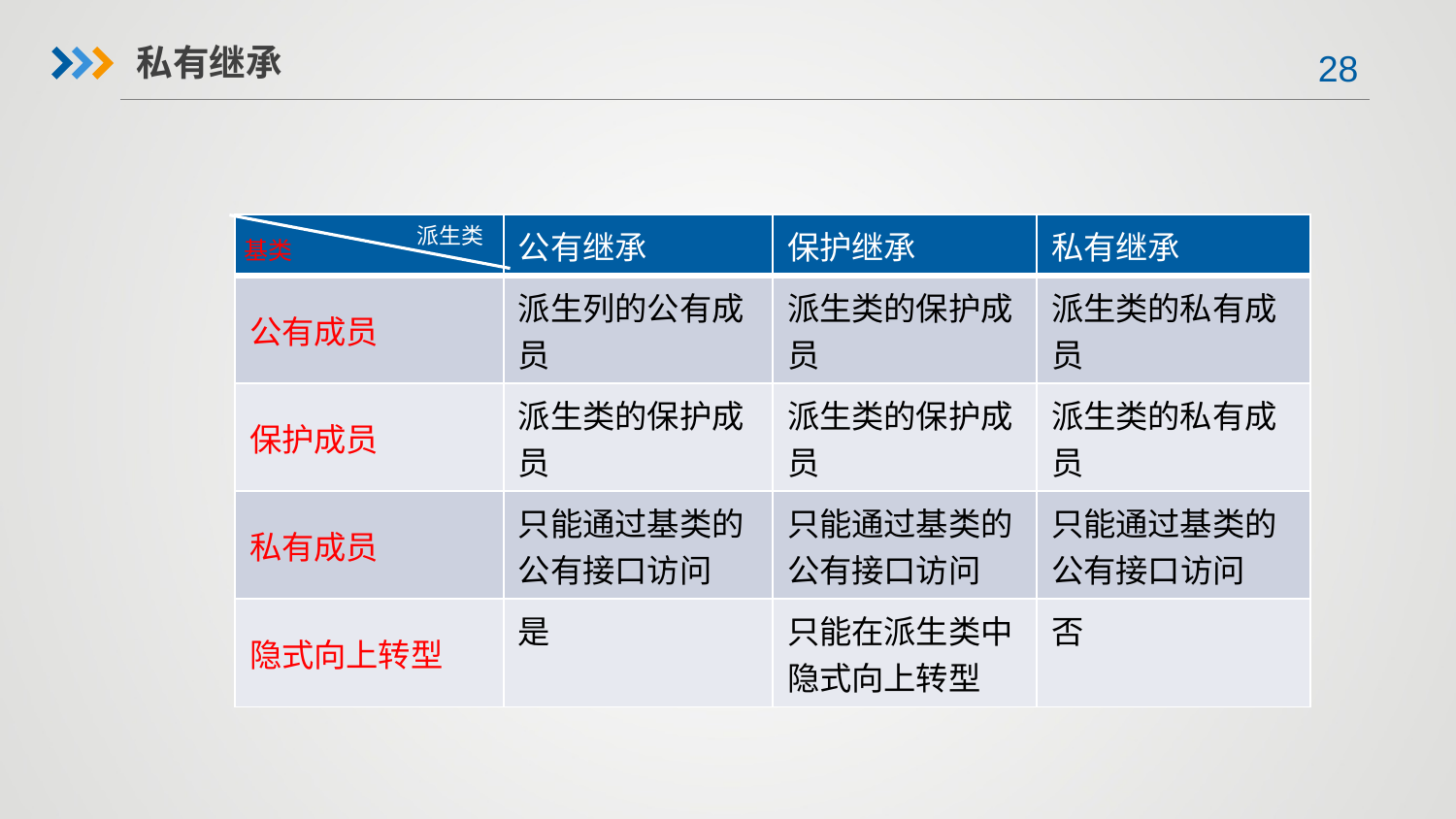

私有继承
|  | 公有继承 | 保护继承 | 私有继承 |
| --- | --- | --- | --- |
| 公有成员 | 派生列的公有成员 | 派生类的保护成员 | 派生类的私有成员 |
| 保护成员 | 派生类的保护成员 | 派生类的保护成员 | 派生类的私有成员 |
| 私有成员 | 只能通过基类的公有接口访问 | 只能通过基类的公有接口访问 | 只能通过基类的公有接口访问 |
| 隐式向上转型 | 是 | 只能在派生类中隐式向上转型 | 否 |
派生类
基类